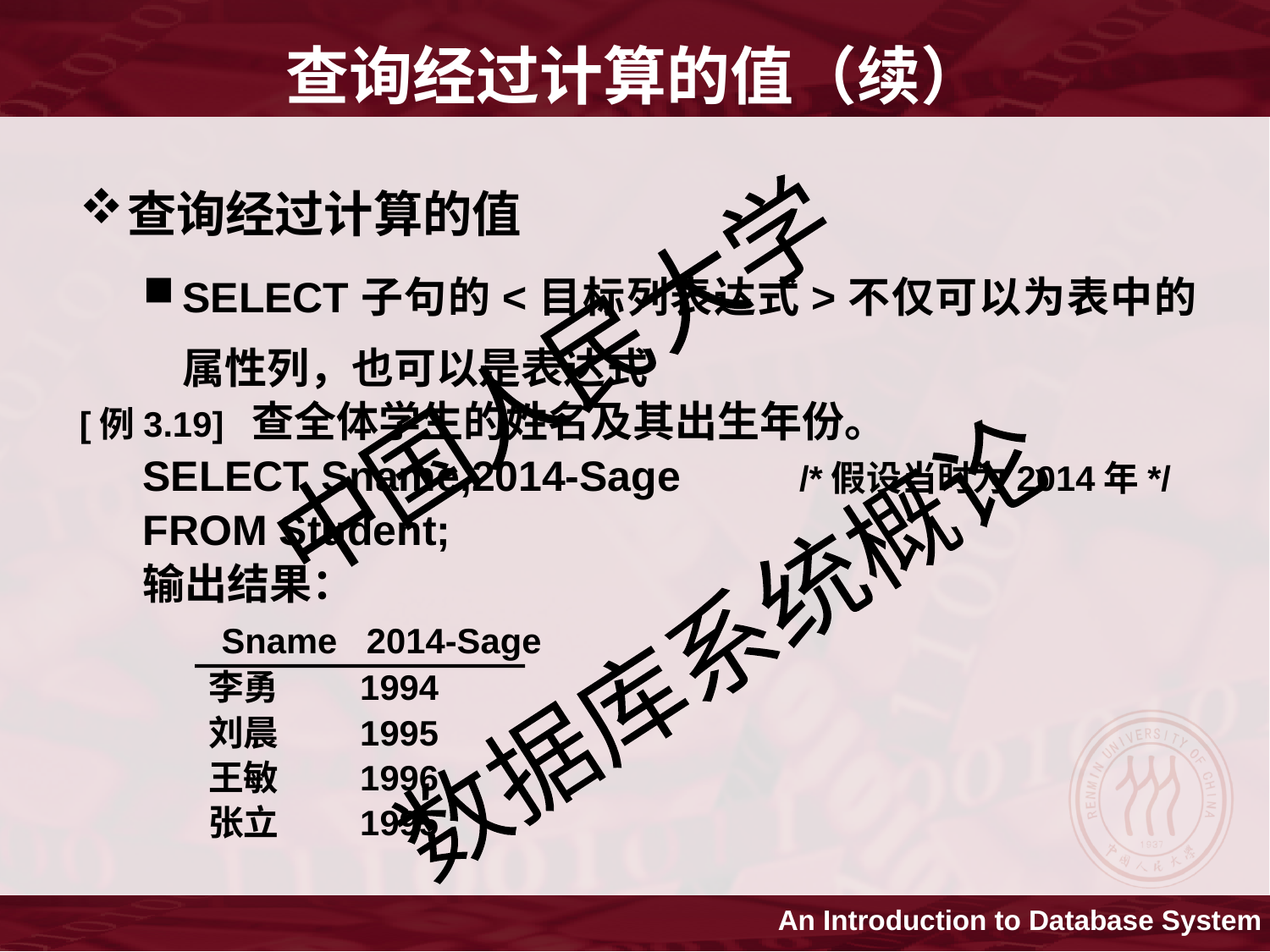

查询经过计算的值（续）
# 查询经过计算的值
SELECT子句的<目标列表达式>不仅可以为表中的属性列，也可以是表达式
[例3.19]  查全体学生的姓名及其出生年份。
SELECT Sname,2014-Sage          /*假设当时为2014年*/
FROM Student;
输出结果：
            Sname   2014-Sage
               李勇         1994
               刘晨         1995
               王敏         1996
               张立         1995